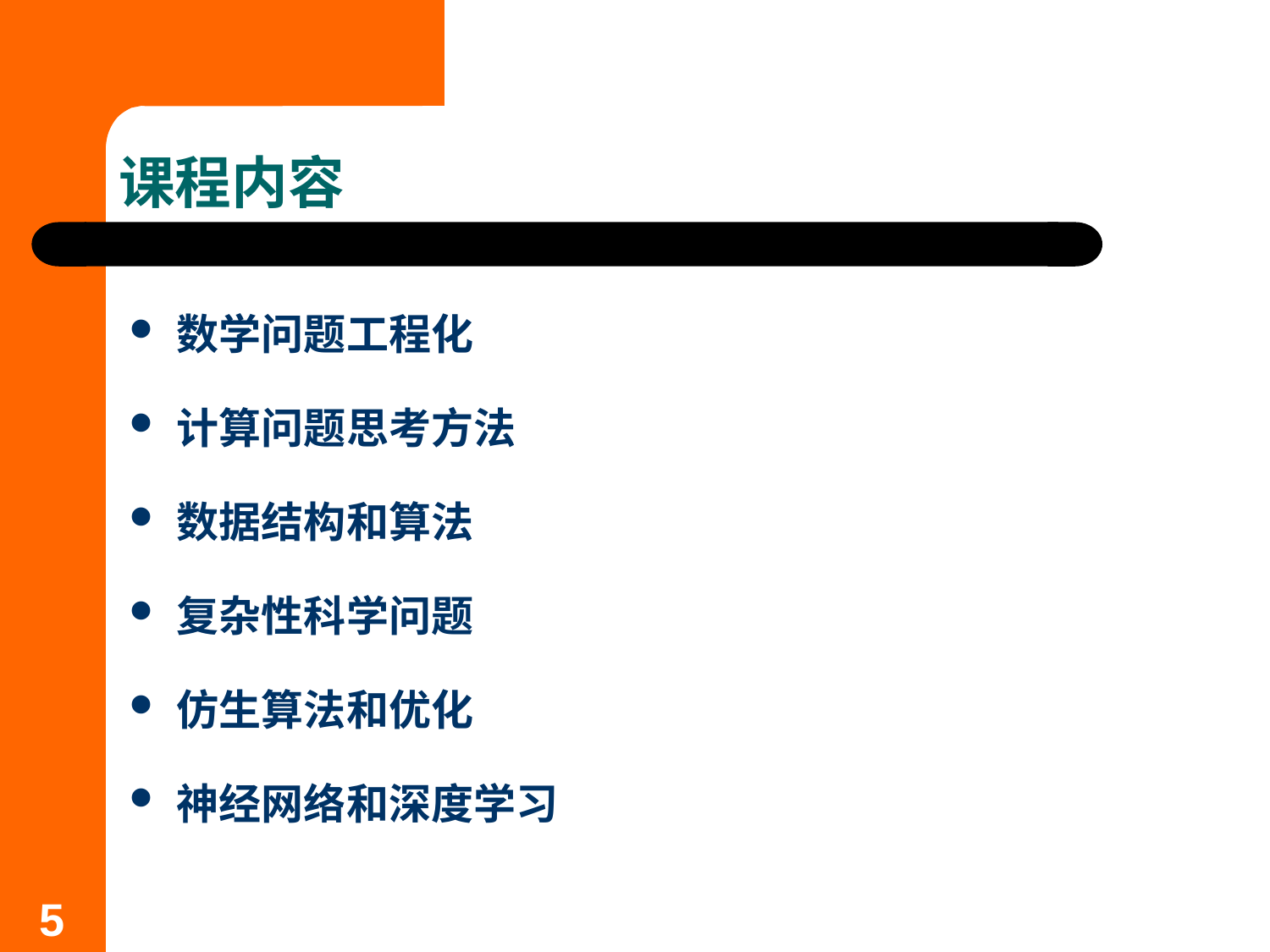

# 课程内容
数学问题工程化
计算问题思考方法
数据结构和算法
复杂性科学问题
仿生算法和优化
神经网络和深度学习

5